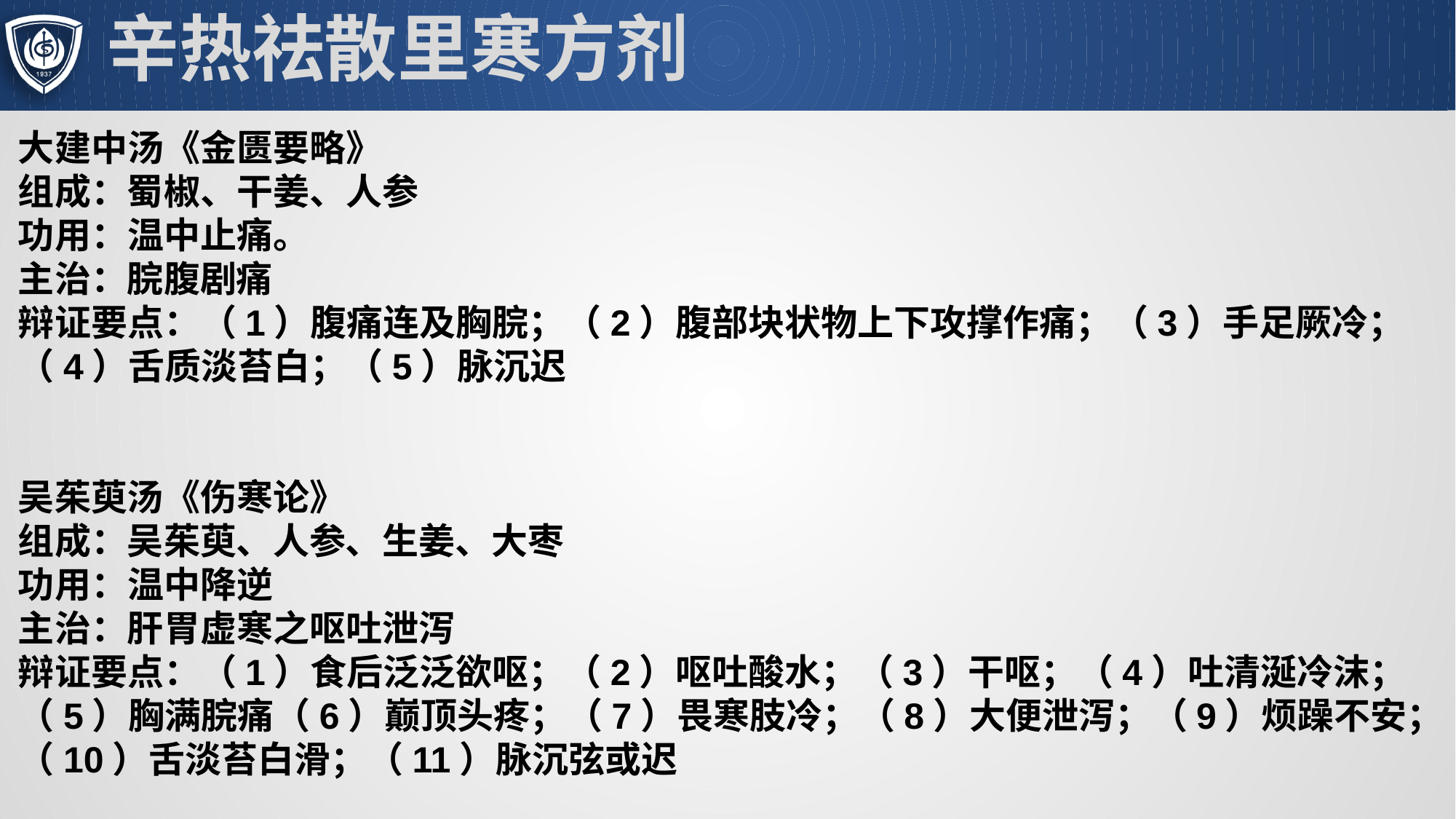

# 辛热祛散里寒方剂
大建中汤《金匮要略》组成：蜀椒、干姜、人参功用：温中止痛。主治：脘腹剧痛辩证要点：（1）腹痛连及胸脘；（2）腹部块状物上下攻撑作痛；（3）手足厥冷；（4）舌质淡苔白；（5）脉沉迟

吴茱萸汤《伤寒论》组成：吴茱萸、人参、生姜、大枣功用：温中降逆主治：肝胃虚寒之呕吐泄泻辩证要点：（1）食后泛泛欲呕；（2）呕吐酸水；（3）干呕；（4）吐清涎冷沫；（5）胸满脘痛（6）巅顶头疼；（7）畏寒肢冷；（8）大便泄泻；（9）烦躁不安；（10）舌淡苔白滑；（11）脉沉弦或迟